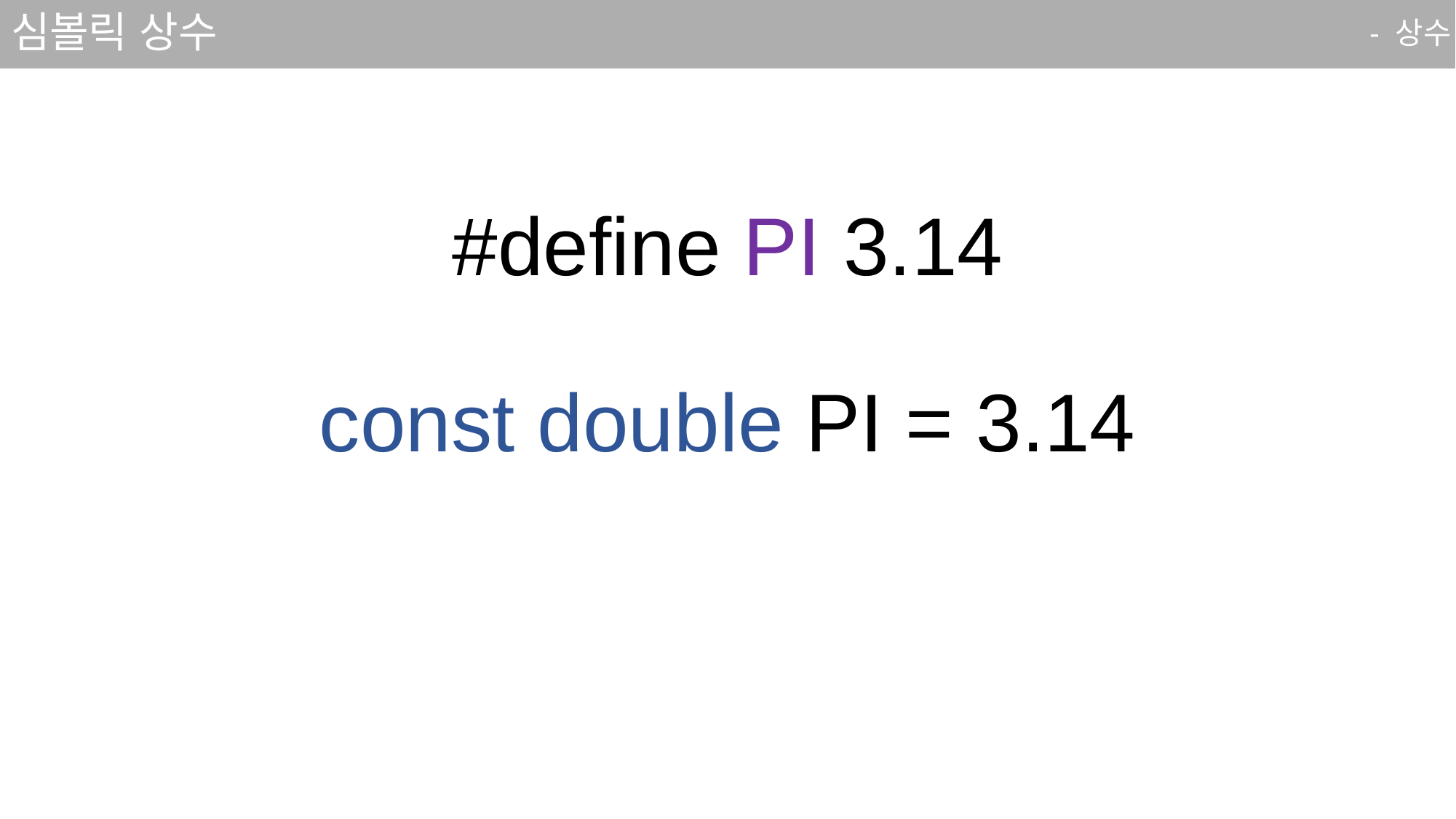

# 심볼릭 상수
- 상수
#define PI 3.14
const double PI = 3.14